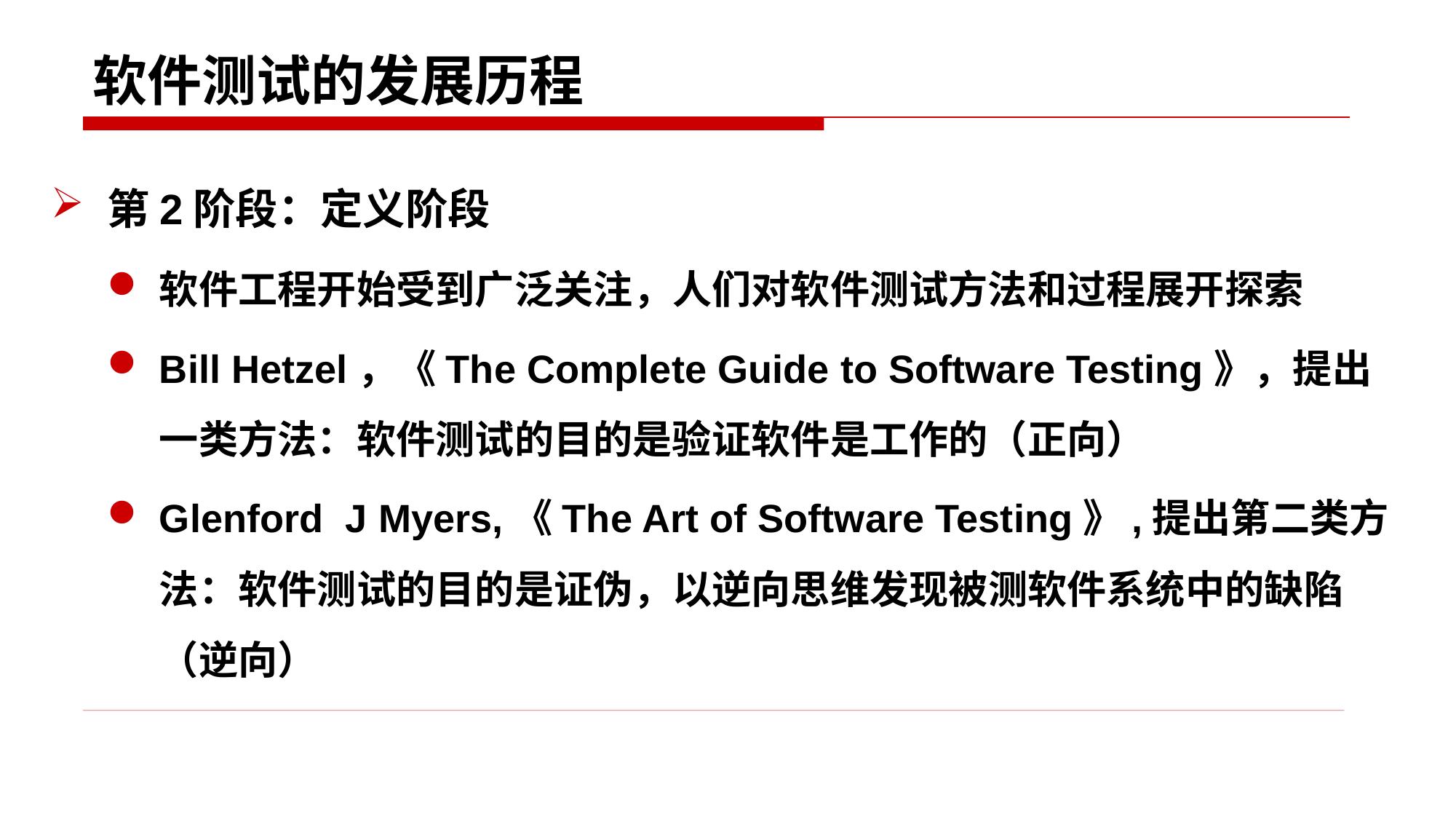

# 软件测试的发展历程
第2阶段：定义阶段
软件工程开始受到广泛关注，人们对软件测试方法和过程展开探索
Bill Hetzel，《The Complete Guide to Software Testing》，提出一类方法：软件测试的目的是验证软件是工作的（正向）
Glenford  J Myers,《The Art of Software Testing》,提出第二类方法：软件测试的目的是证伪，以逆向思维发现被测软件系统中的缺陷（逆向）